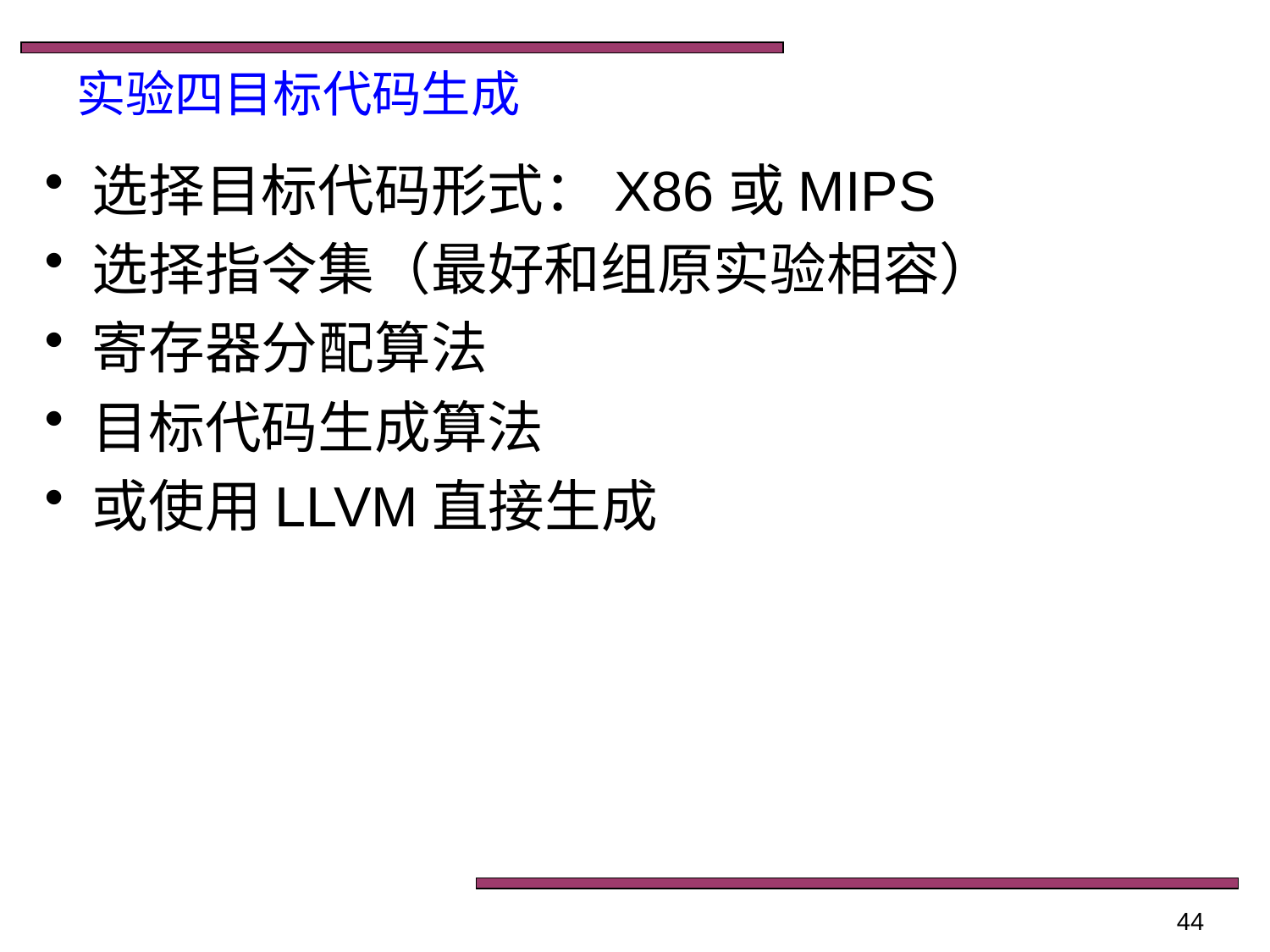

#
实验四目标代码生成
选择目标代码形式：X86或MIPS
选择指令集（最好和组原实验相容）
寄存器分配算法
目标代码生成算法
或使用LLVM直接生成
44